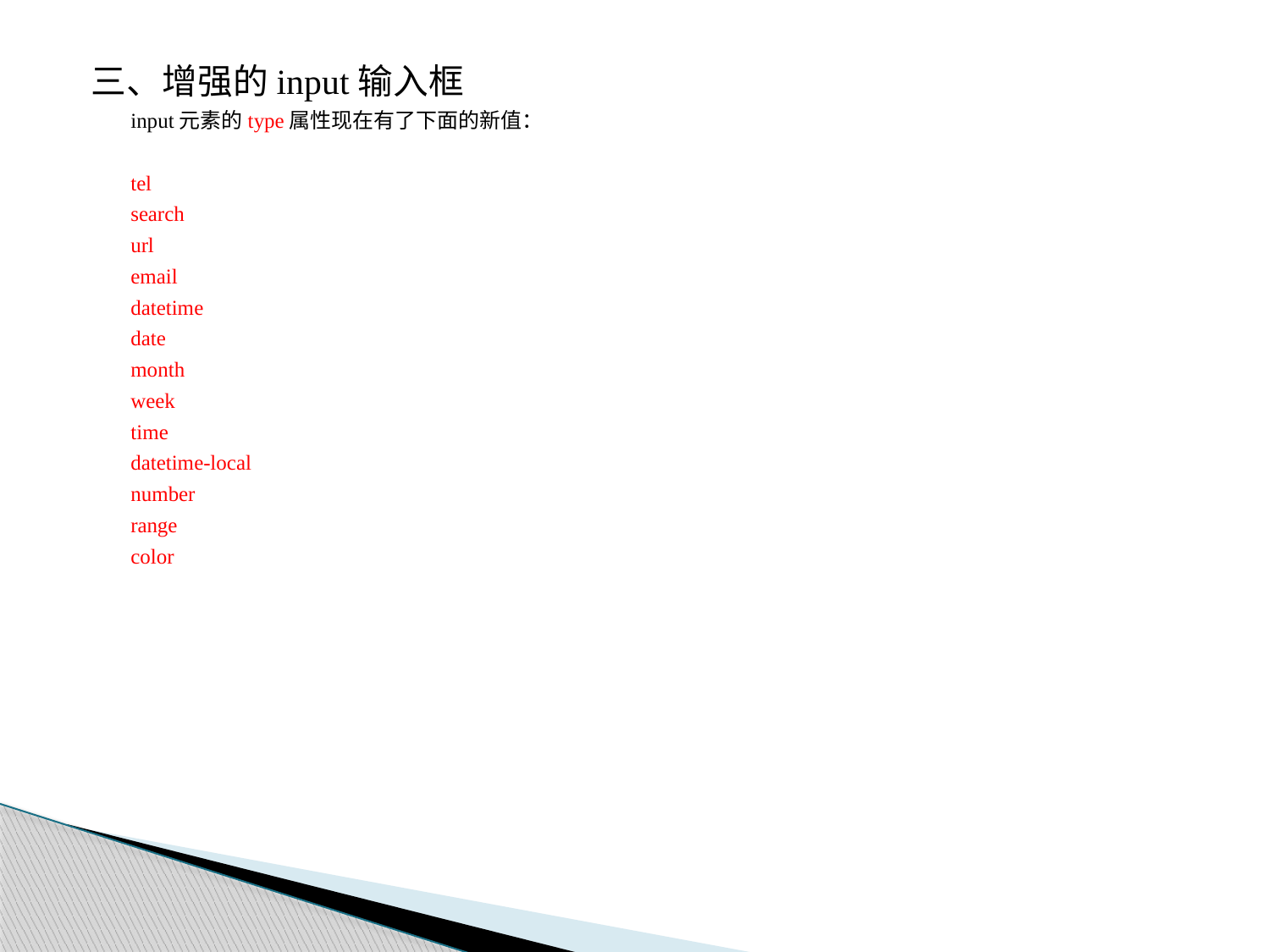

三、增强的input输入框
input元素的type属性现在有了下面的新值：

tel
search
url
email
datetime
date
month
week
time
datetime-local
number
range
color